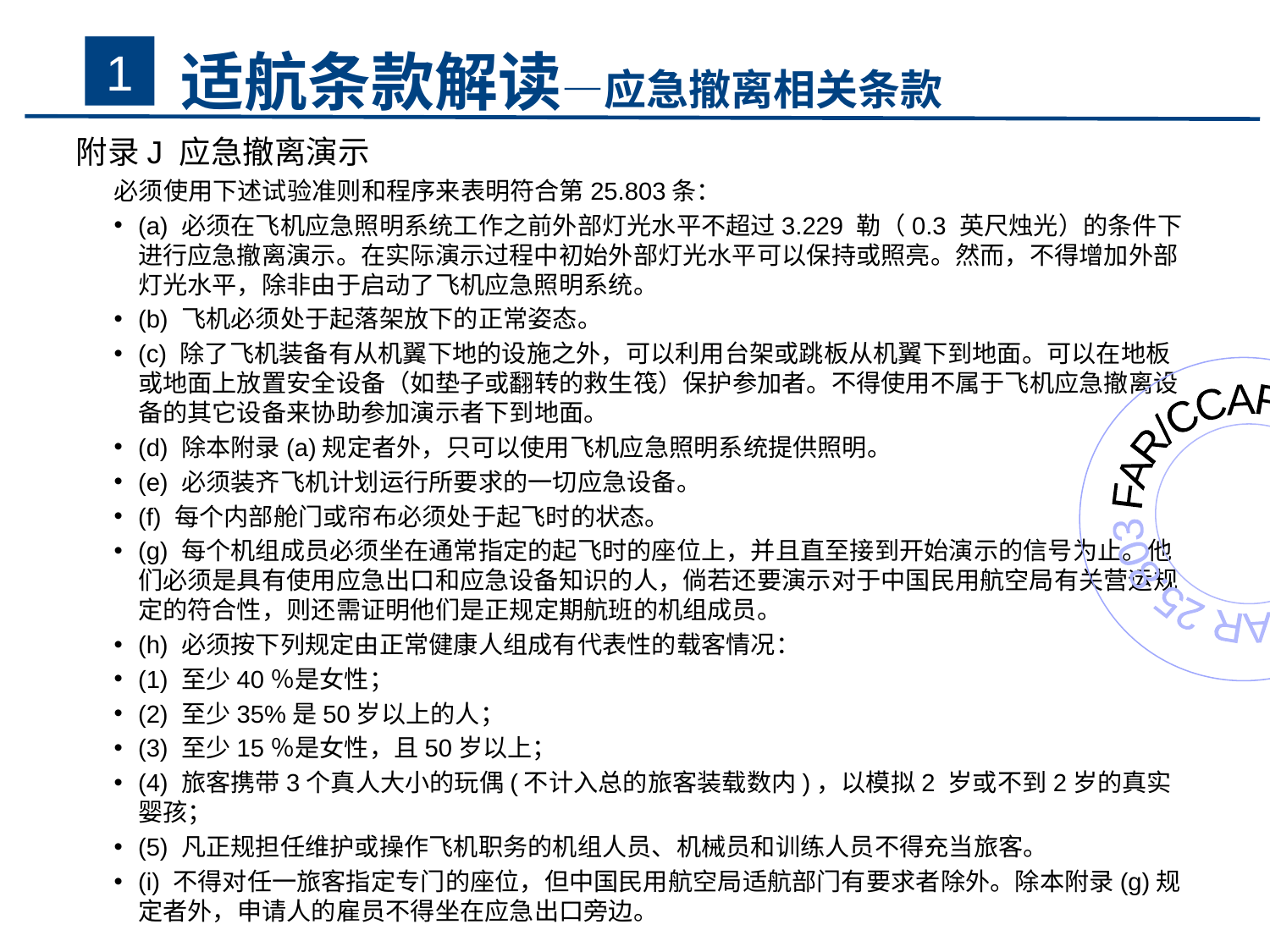

# 适航条款解读—应急撤离相关条款
1
附录J 应急撤离演示
必须使用下述试验准则和程序来表明符合第25.803条：
(a) 必须在飞机应急照明系统工作之前外部灯光水平不超过3.229 勒（0.3 英尺烛光）的条件下进行应急撤离演示。在实际演示过程中初始外部灯光水平可以保持或照亮。然而，不得增加外部灯光水平，除非由于启动了飞机应急照明系统。
(b) 飞机必须处于起落架放下的正常姿态。
(c) 除了飞机装备有从机翼下地的设施之外，可以利用台架或跳板从机翼下到地面。可以在地板或地面上放置安全设备（如垫子或翻转的救生筏）保护参加者。不得使用不属于飞机应急撤离设备的其它设备来协助参加演示者下到地面。
(d) 除本附录(a)规定者外，只可以使用飞机应急照明系统提供照明。
(e) 必须装齐飞机计划运行所要求的一切应急设备。
(f) 每个内部舱门或帘布必须处于起飞时的状态。
(g) 每个机组成员必须坐在通常指定的起飞时的座位上，并且直至接到开始演示的信号为止。他们必须是具有使用应急出口和应急设备知识的人，倘若还要演示对于中国民用航空局有关营运规定的符合性，则还需证明他们是正规定期航班的机组成员。
(h) 必须按下列规定由正常健康人组成有代表性的载客情况：
(1) 至少40％是女性；
(2) 至少35%是50岁以上的人；
(3) 至少15％是女性，且50岁以上；
(4) 旅客携带3个真人大小的玩偶(不计入总的旅客装载数内)，以模拟2 岁或不到2岁的真实婴孩；
(5) 凡正规担任维护或操作飞机职务的机组人员、机械员和训练人员不得充当旅客。
(i) 不得对任一旅客指定专门的座位，但中国民用航空局适航部门有要求者除外。除本附录(g)规定者外，申请人的雇员不得坐在应急出口旁边。

FAR/CCAR 25.803
FAR/CCAR 25.803